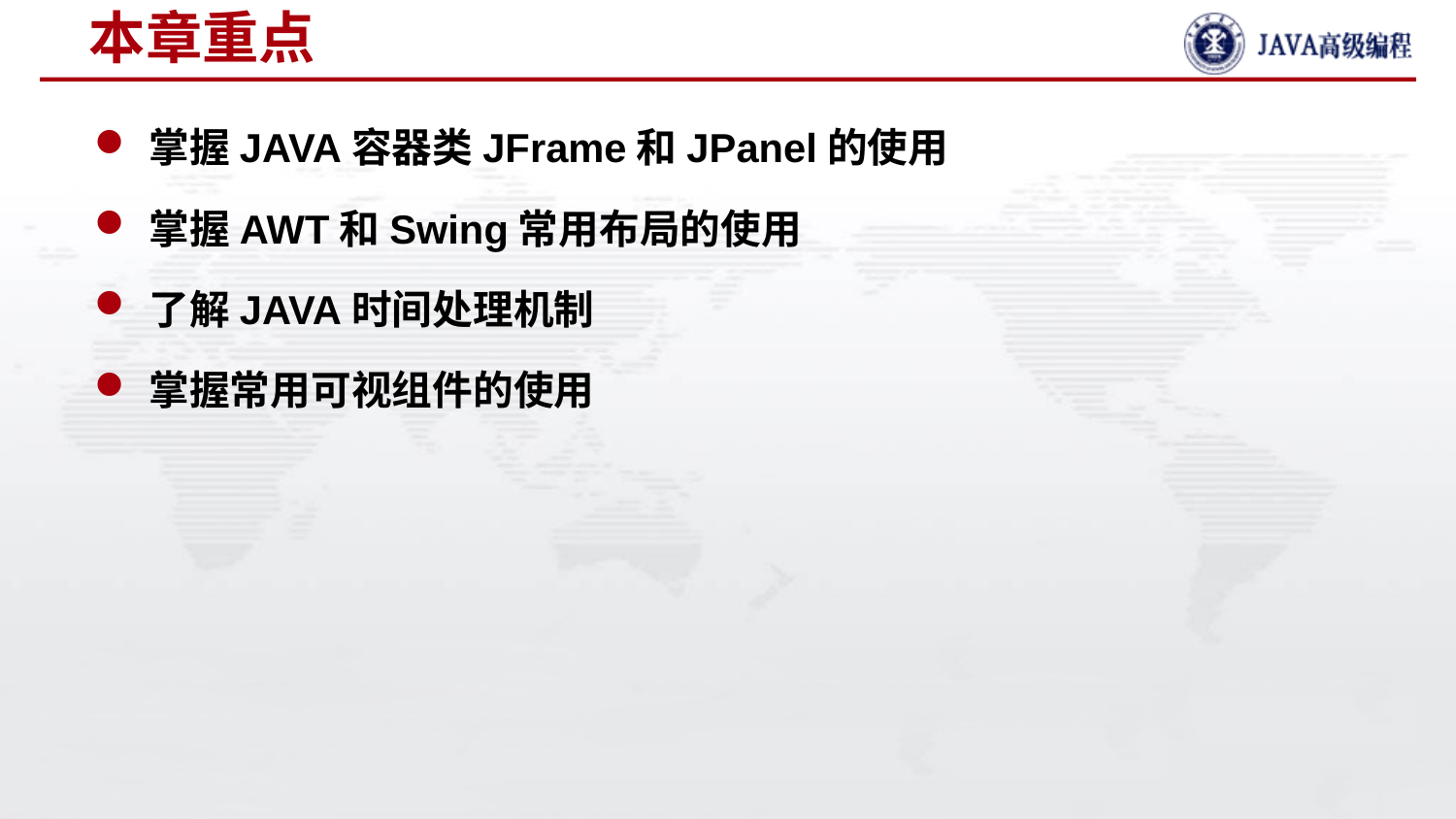

# 本章重点
掌握JAVA容器类JFrame和JPanel的使用
掌握AWT和Swing常用布局的使用
了解JAVA时间处理机制
掌握常用可视组件的使用